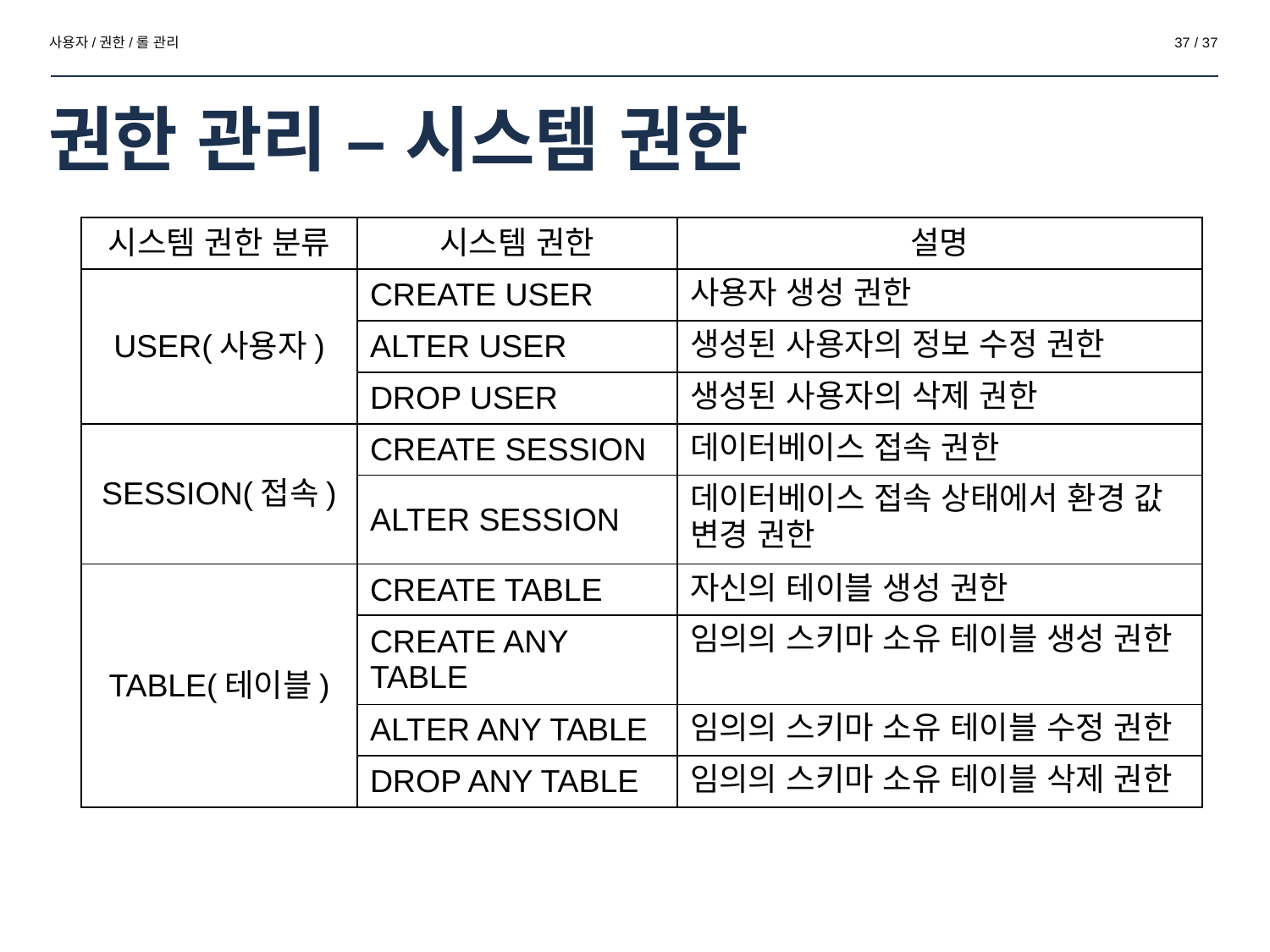

사용자/권한/롤 관리
37 / 37
# 권한 관리 – 시스템 권한

| 시스템 권한 분류 | 시스템 권한 | 설명 |
| --- | --- | --- |
| USER(사용자) | CREATE USER | 사용자 생성 권한 |
|  | ALTER USER | 생성된 사용자의 정보 수정 권한 |
|  | DROP USER | 생성된 사용자의 삭제 권한 |
| SESSION(접속) | CREATE SESSION | 데이터베이스 접속 권한 |
|  | ALTER SESSION | 데이터베이스 접속 상태에서 환경 값 변경 권한 |
| TABLE(테이블) | CREATE TABLE | 자신의 테이블 생성 권한 |
|  | CREATE ANY TABLE | 임의의 스키마 소유 테이블 생성 권한 |
|  | ALTER ANY TABLE | 임의의 스키마 소유 테이블 수정 권한 |
|  | DROP ANY TABLE | 임의의 스키마 소유 테이블 삭제 권한 |